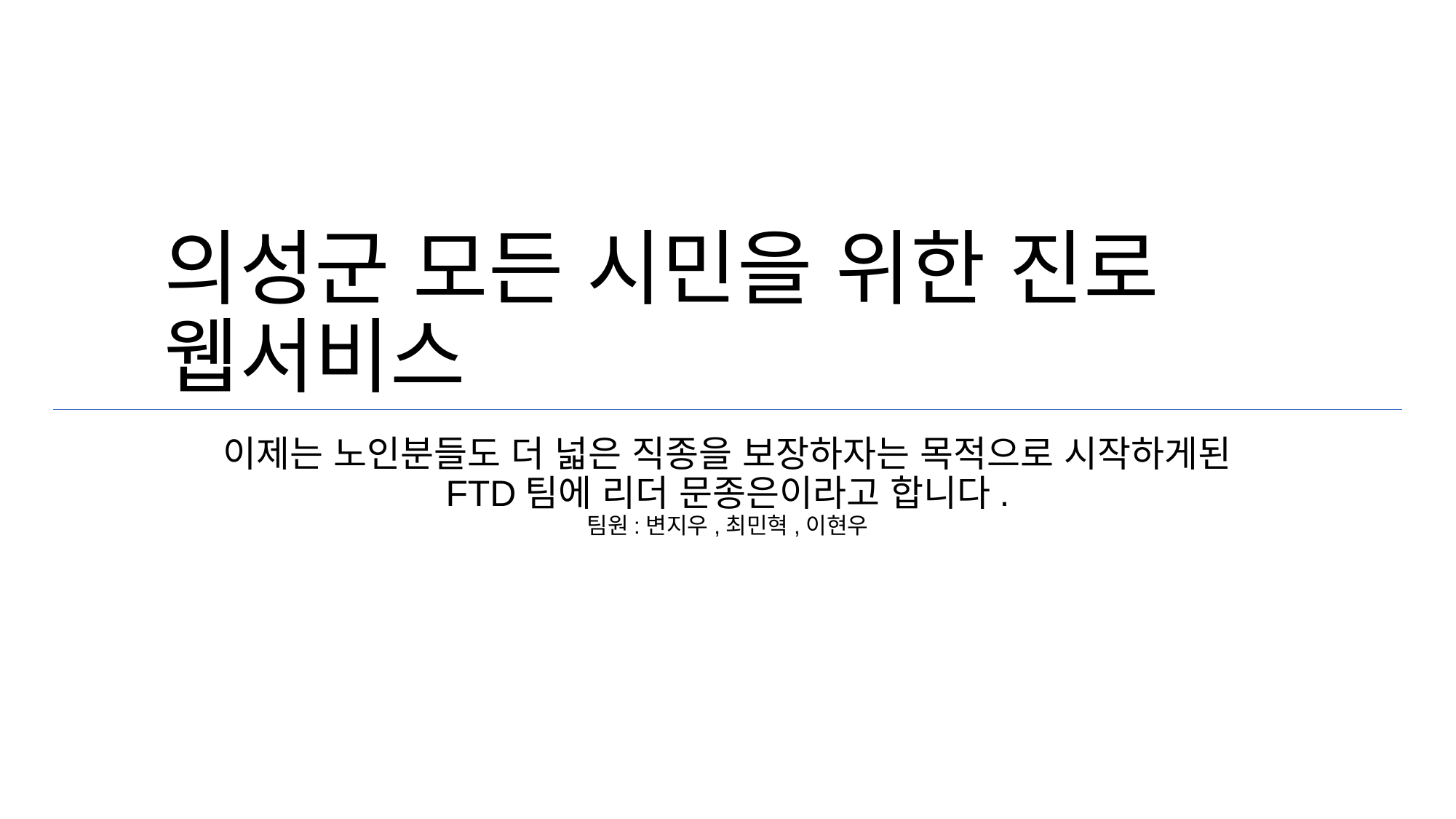

# 의성군 모든 시민을 위한 진로 웹서비스
이제는 노인분들도 더 넓은 직종을 보장하자는 목적으로 시작하게된 FTD팀에 리더 문종은이라고 합니다.
팀원:변지우,최민혁,이현우